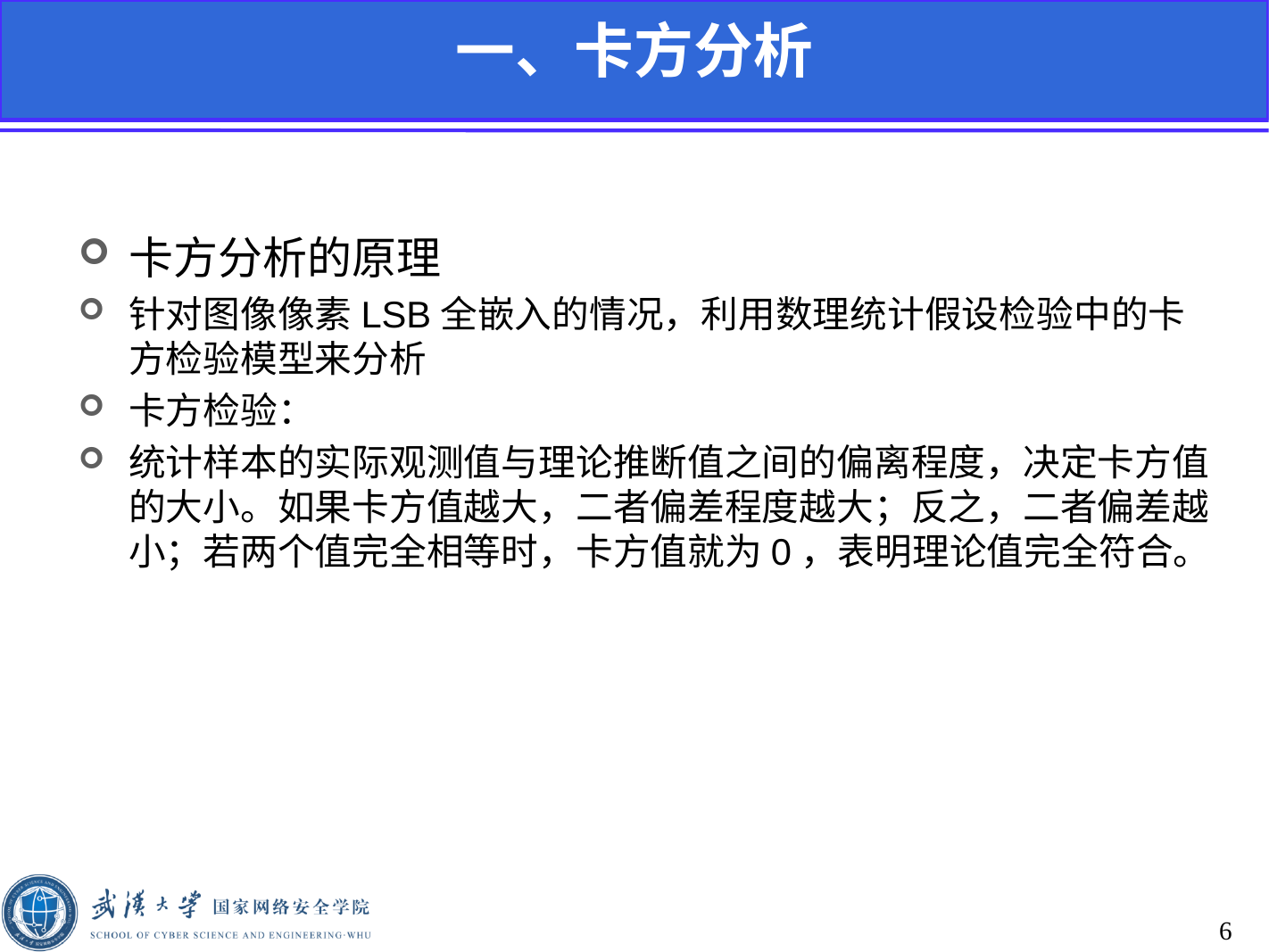

一、卡方分析
卡方分析的原理
针对图像像素LSB全嵌入的情况，利用数理统计假设检验中的卡方检验模型来分析
卡方检验：
统计样本的实际观测值与理论推断值之间的偏离程度，决定卡方值的大小。如果卡方值越大，二者偏差程度越大；反之，二者偏差越小；若两个值完全相等时，卡方值就为0，表明理论值完全符合。